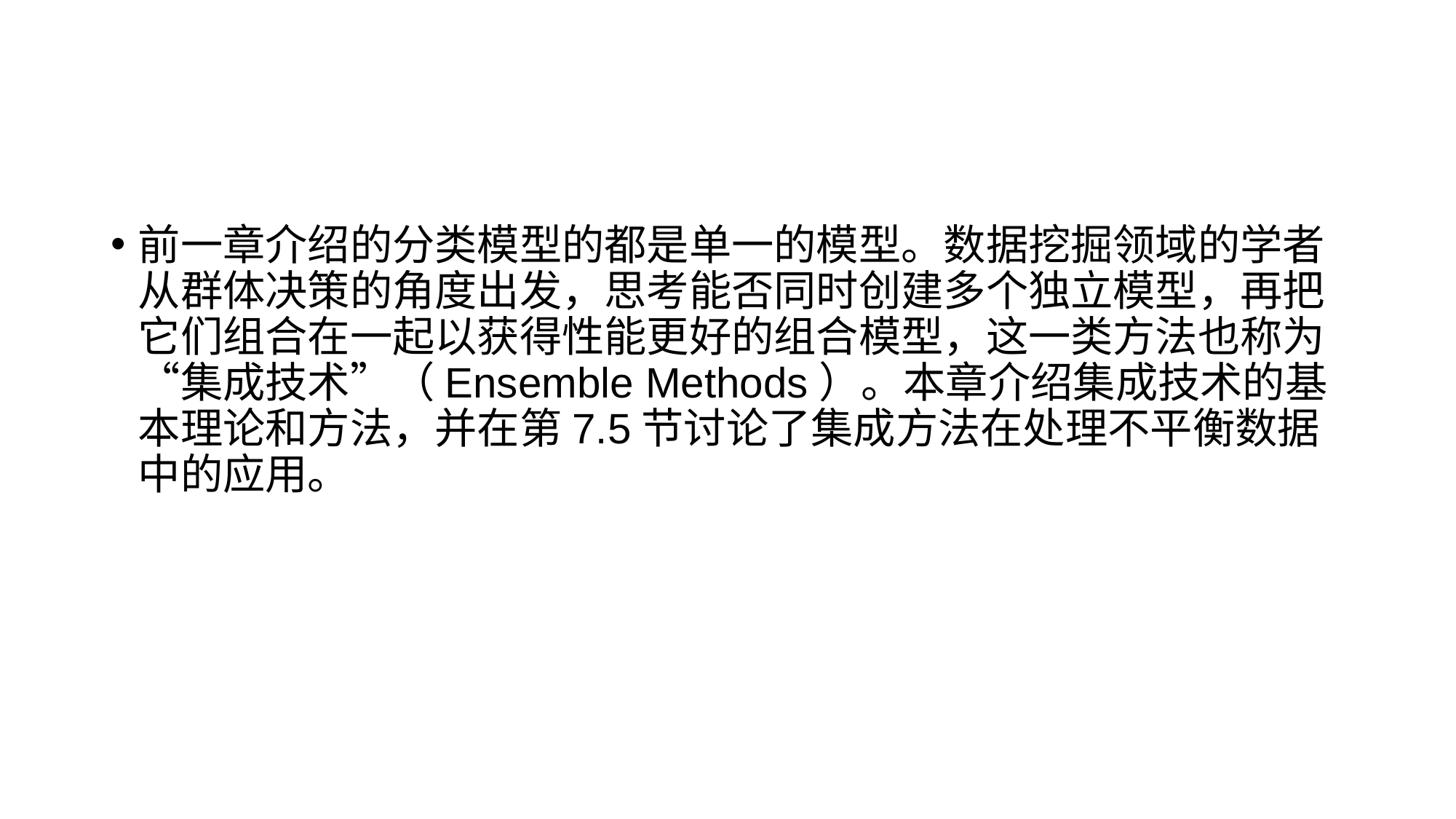

#
前一章介绍的分类模型的都是单一的模型。数据挖掘领域的学者从群体决策的角度出发，思考能否同时创建多个独立模型，再把它们组合在一起以获得性能更好的组合模型，这一类方法也称为“集成技术”（Ensemble Methods）。本章介绍集成技术的基本理论和方法，并在第7.5节讨论了集成方法在处理不平衡数据中的应用。